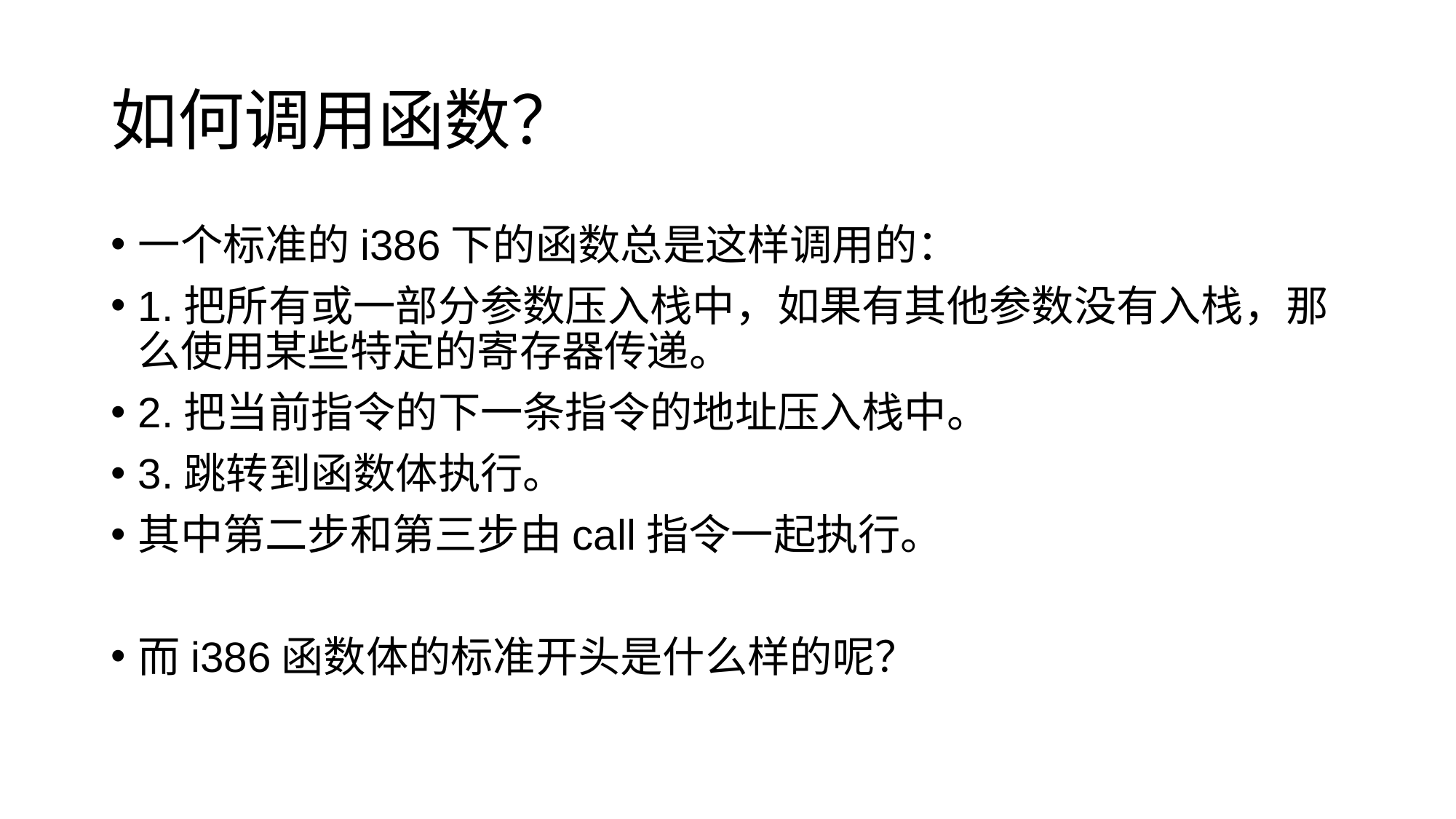

# 如何调用函数？
一个标准的i386下的函数总是这样调用的：
1.把所有或一部分参数压入栈中，如果有其他参数没有入栈，那么使用某些特定的寄存器传递。
2.把当前指令的下一条指令的地址压入栈中。
3.跳转到函数体执行。
其中第二步和第三步由call指令一起执行。

而i386函数体的标准开头是什么样的呢？